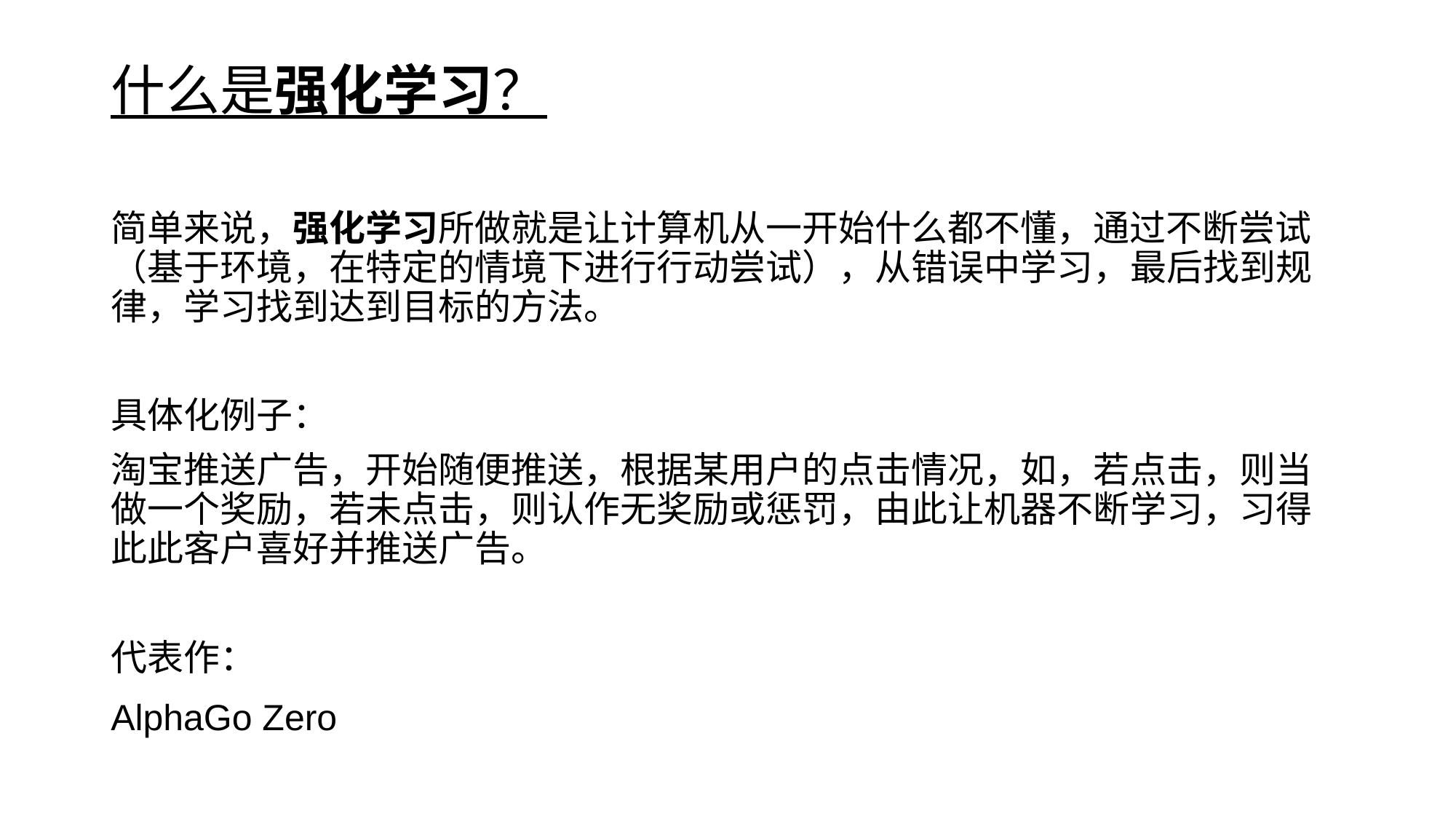

# 什么是强化学习？
简单来说，强化学习所做就是让计算机从一开始什么都不懂，通过不断尝试（基于环境，在特定的情境下进行行动尝试），从错误中学习，最后找到规律，学习找到达到目标的方法。

具体化例子：
淘宝推送广告，开始随便推送，根据某用户的点击情况，如，若点击，则当做一个奖励，若未点击，则认作无奖励或惩罚，由此让机器不断学习，习得此此客户喜好并推送广告。

代表作：
AlphaGo Zero